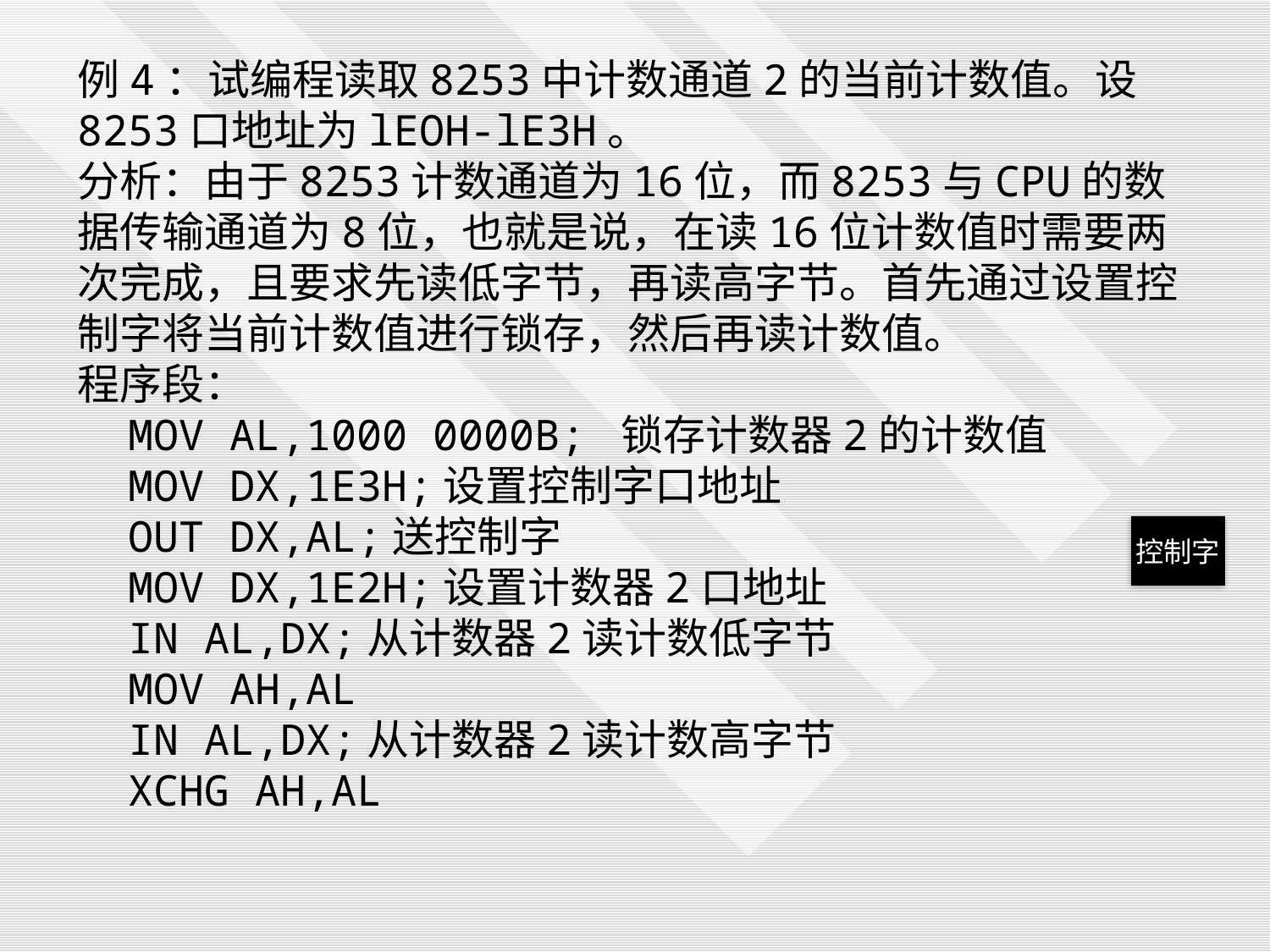

例4：试编程读取8253中计数通道2的当前计数值。设8253口地址为lEOH-lE3H。
分析：由于8253计数通道为16位，而8253与CPU的数据传输通道为8位，也就是说，在读16位计数值时需要两次完成，且要求先读低字节，再读高字节。首先通过设置控制字将当前计数值进行锁存，然后再读计数值。
程序段：
  MOV AL,1000 0000B; 锁存计数器2的计数值
  MOV DX,1E3H;设置控制字口地址
  OUT DX,AL;送控制字
  MOV DX,1E2H;设置计数器2口地址
  IN AL,DX;从计数器2读计数低字节
  MOV AH,AL
  IN AL,DX;从计数器2读计数高字节
  XCHG AH,AL
控制字